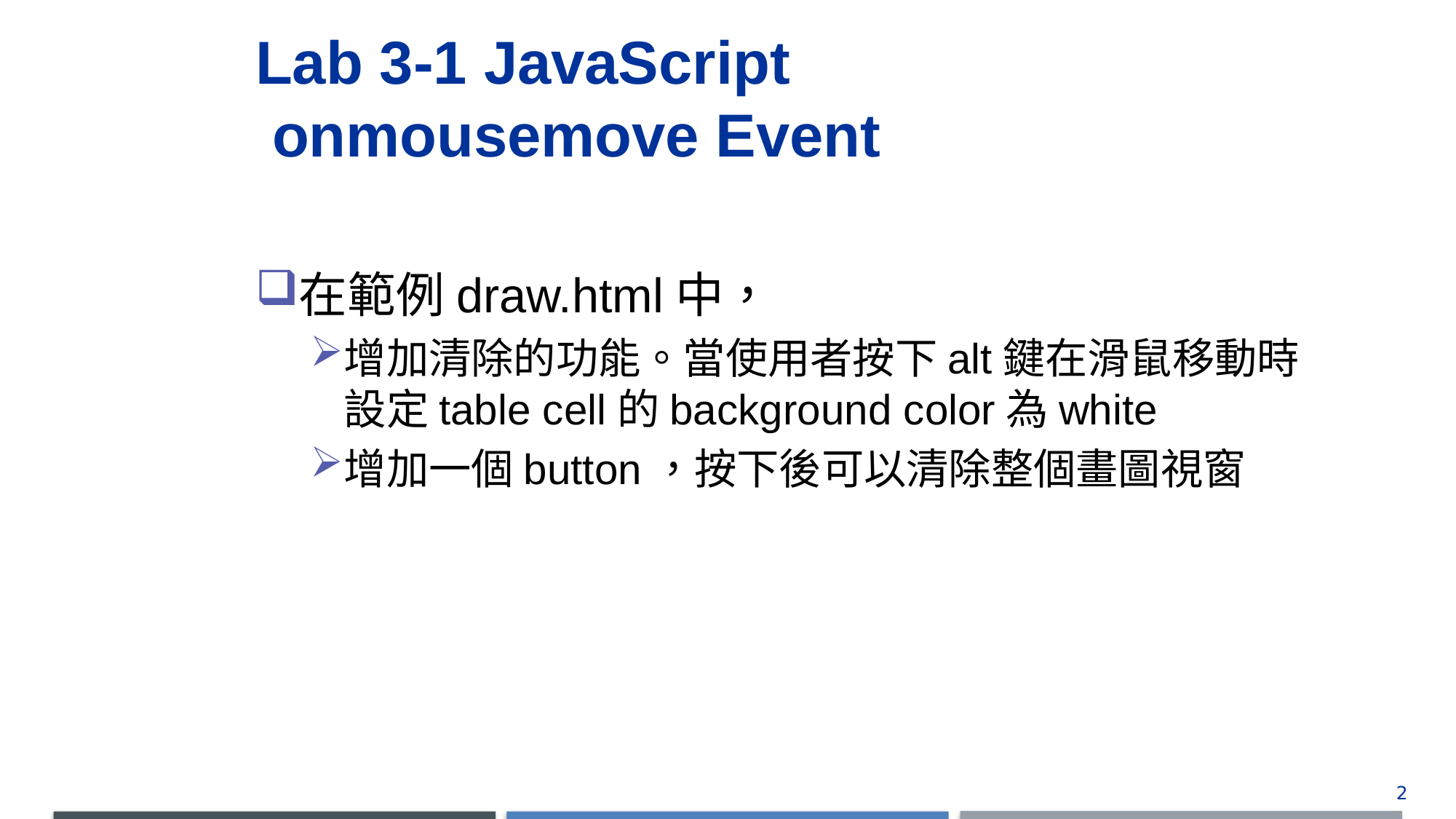

# Lab 3-1 JavaScript onmousemove Event

在範例draw.html中，
增加清除的功能。當使用者按下alt鍵在滑鼠移動時設定table cell的background color為white
增加一個button，按下後可以清除整個畫圖視窗